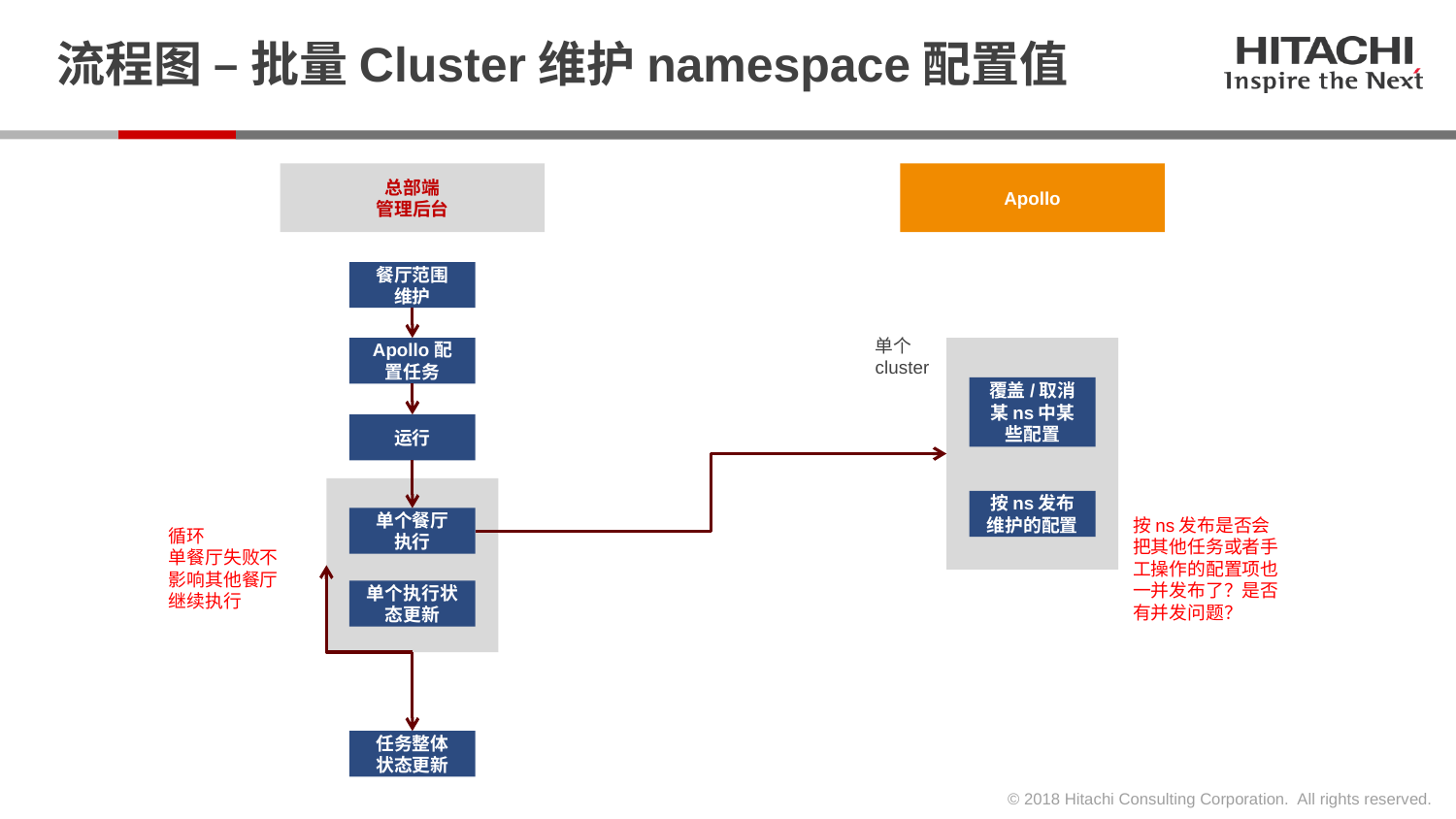

# 流程图 – 批量Cluster维护namespace配置值
总部端
管理后台
Apollo
餐厅范围
维护
单个cluster
Apollo配置任务

覆盖/取消
某ns中某些配置
运行

按ns发布维护的配置
按ns发布是否会把其他任务或者手工操作的配置项也一并发布了？是否有并发问题？
单个餐厅
执行
循环
单餐厅失败不影响其他餐厅继续执行
单个执行状态更新
任务整体
状态更新